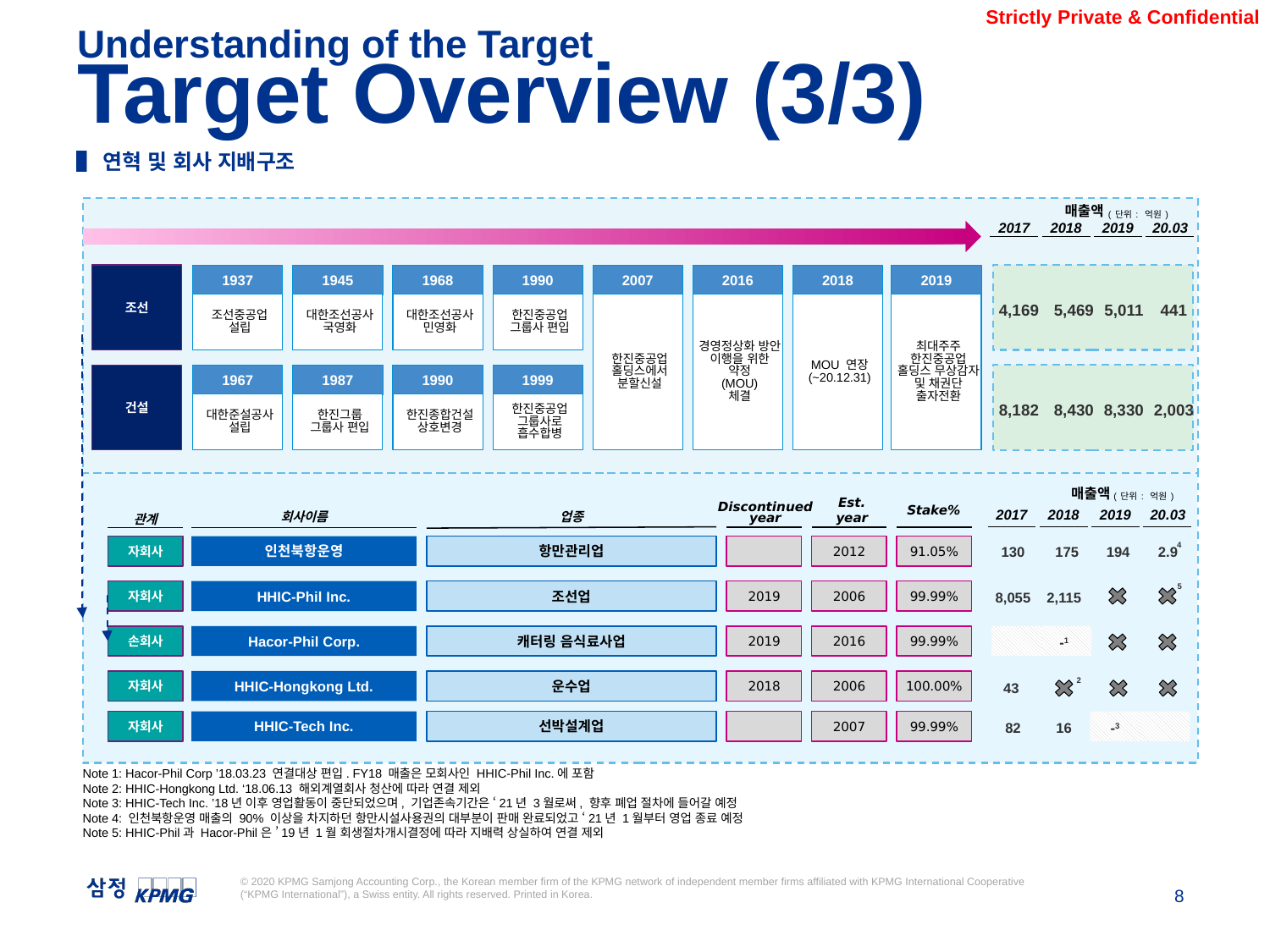

Understanding of the Target
Target Overview (3/3)
▌연혁 및 회사 지배구조

매출액
(단위: 억원)
2017
2018
2019
20.03

조선
1937
조선중공업
설립
1945
대한조선공사 국영화
1968
대한조선공사 민영화
1990
한진중공업
그룹사 편입
2016
경영정상화 방안 이행을 위한 약정
(MOU)
체결
2018
MOU 연장
(~20.12.31)
2019
최대주주
한진중공업 홀딩스 무상감자 및 채권단 출자전환

2007
한진중공업
홀딩스에서 분할신설
4,169
5,469
5,011
441
건설
1967
대한준설공사
설립
1987
한진그룹
그룹사 편입
1990
한진종합건설
상호변경
1999
한진중공업
그룹사로
흡수합병

8,182
8,430
8,330
2,003

매출액
(단위: 억원)
Est. year
Stake%
Discontinued
year
2017
2018
2019
20.03
회사이름
업종
관계
자회사
인천북항운영
항만관리업

2012
91.05%
130
175
194
2.9
5
82
16
-3
자회사
HHIC-Phil Inc.
조선업
2019
2006
99.99%

8,055
2,115
손회사
Hacor-Phil Corp.
캐터링 음식료사업
2019
2016
99.99%

-1
자회사
HHIC-Hongkong Ltd.
운수업
2018
2006
100.00%

43
자회사
HHIC-Tech Inc.
선박설계업

2007
99.99%

4
2
Note 1: Hacor-Phil Corp ’18.03.23 연결대상 편입. FY18 매출은 모회사인 HHIC-Phil Inc.에 포함
Note 2: HHIC-Hongkong Ltd. ‘18.06.13 해외계열회사 청산에 따라 연결 제외
Note 3: HHIC-Tech Inc. ’18년 이후 영업활동이 중단되었으며, 기업존속기간은 ‘21년 3월로써, 향후 폐업 절차에 들어갈 예정
Note 4: 인천북항운영 매출의 90% 이상을 차지하던 항만시설사용권의 대부분이 판매 완료되었고 ‘21년 1월부터 영업 종료 예정
Note 5: HHIC-Phil과 Hacor-Phil은 ’19년 1월 회생절차개시결정에 따라 지배력 상실하여 연결 제외